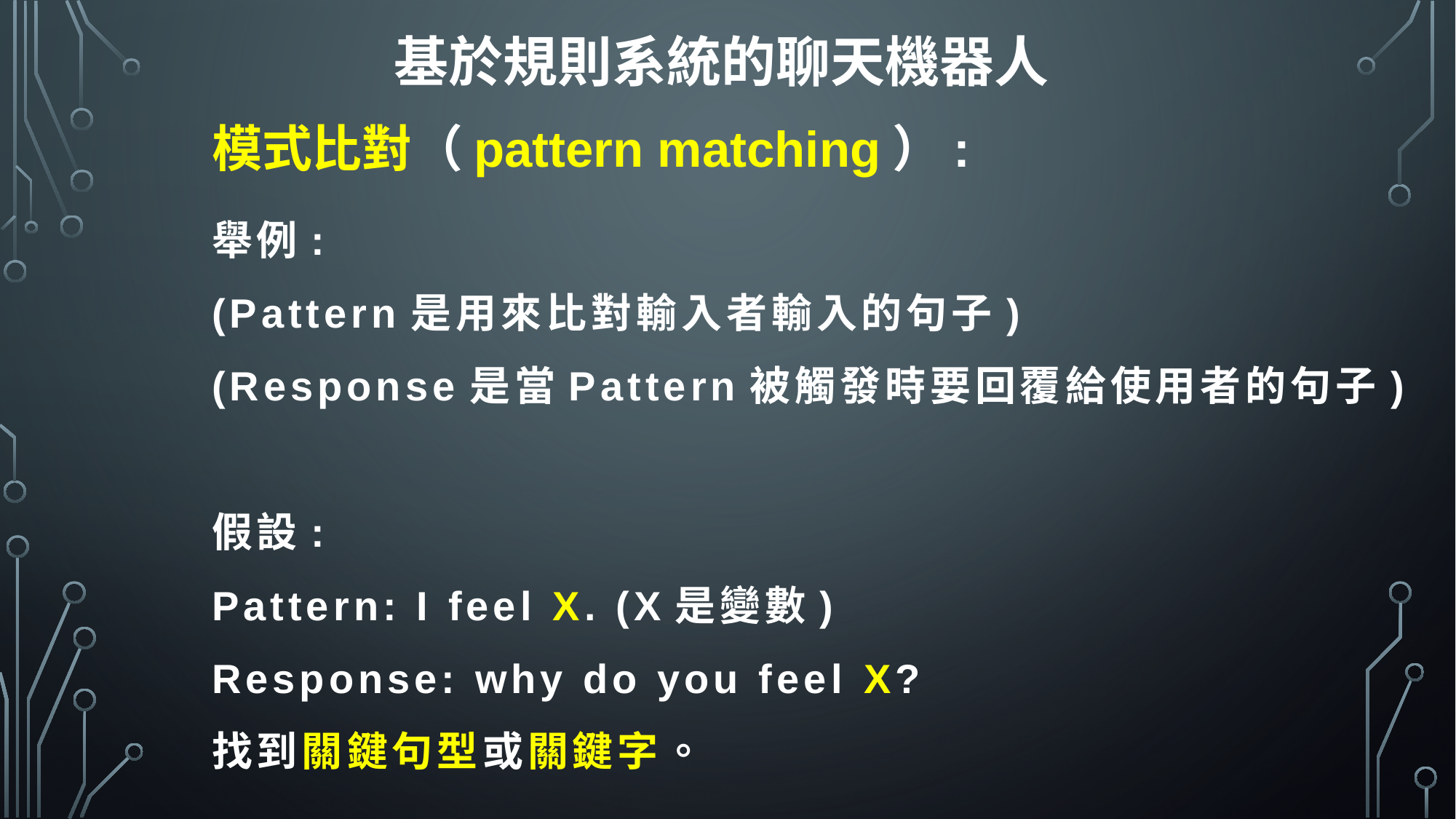

基於規則系統的聊天機器人
模式比對（pattern matching）:

舉例:
(Pattern是用來比對輸入者輸入的句子)
(Response是當Pattern被觸發時要回覆給使用者的句子)

假設:
Pattern: I feel X. (X是變數)
Response: why do you feel X?
找到關鍵句型或關鍵字。